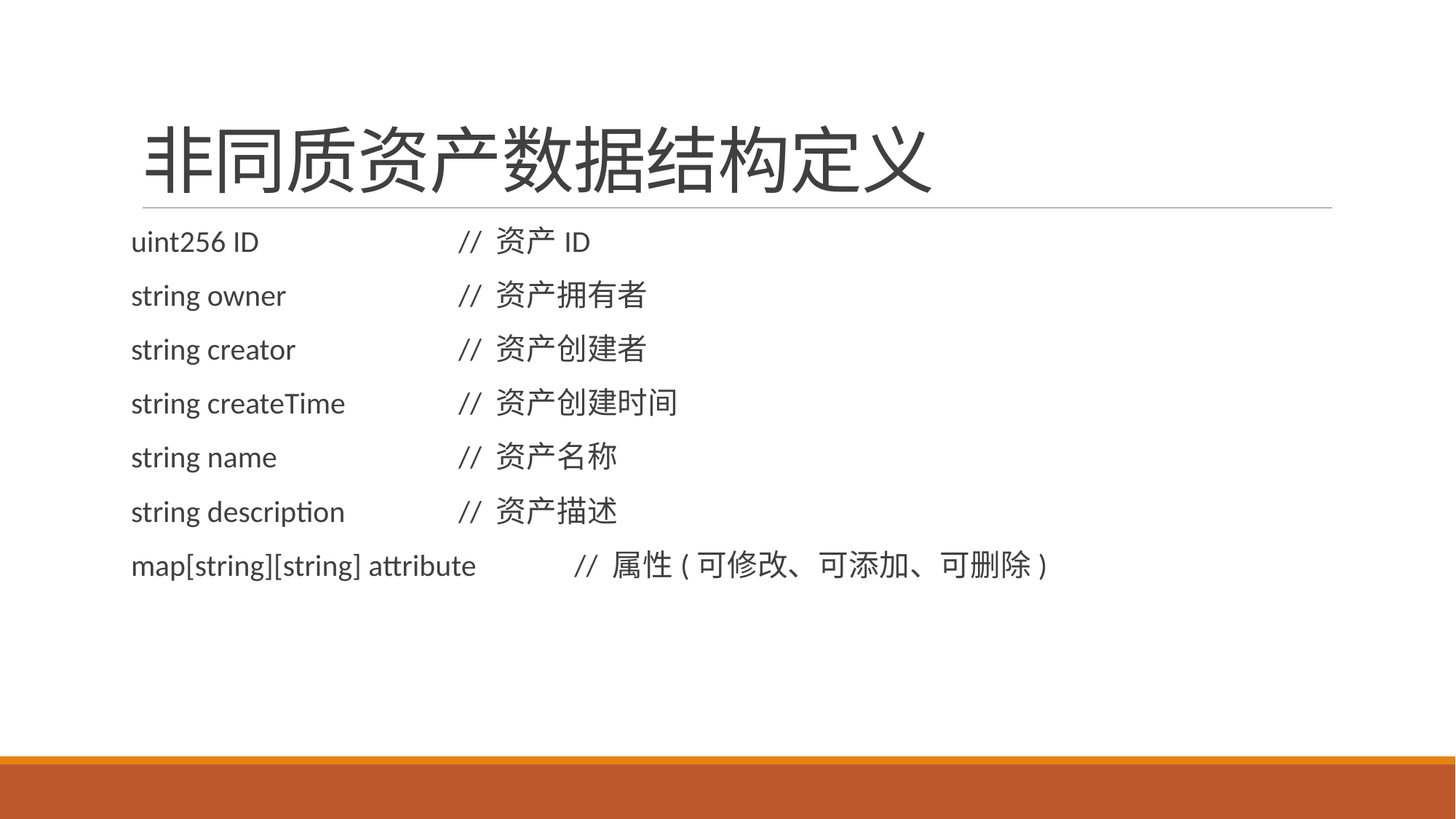

# 非同质资产数据结构定义
uint256 ID		// 资产ID
string owner		// 资产拥有者
string creator		// 资产创建者
string createTime		// 资产创建时间
string name		// 资产名称
string description		// 资产描述
map[string][string] attribute	 // 属性(可修改、可添加、可删除)